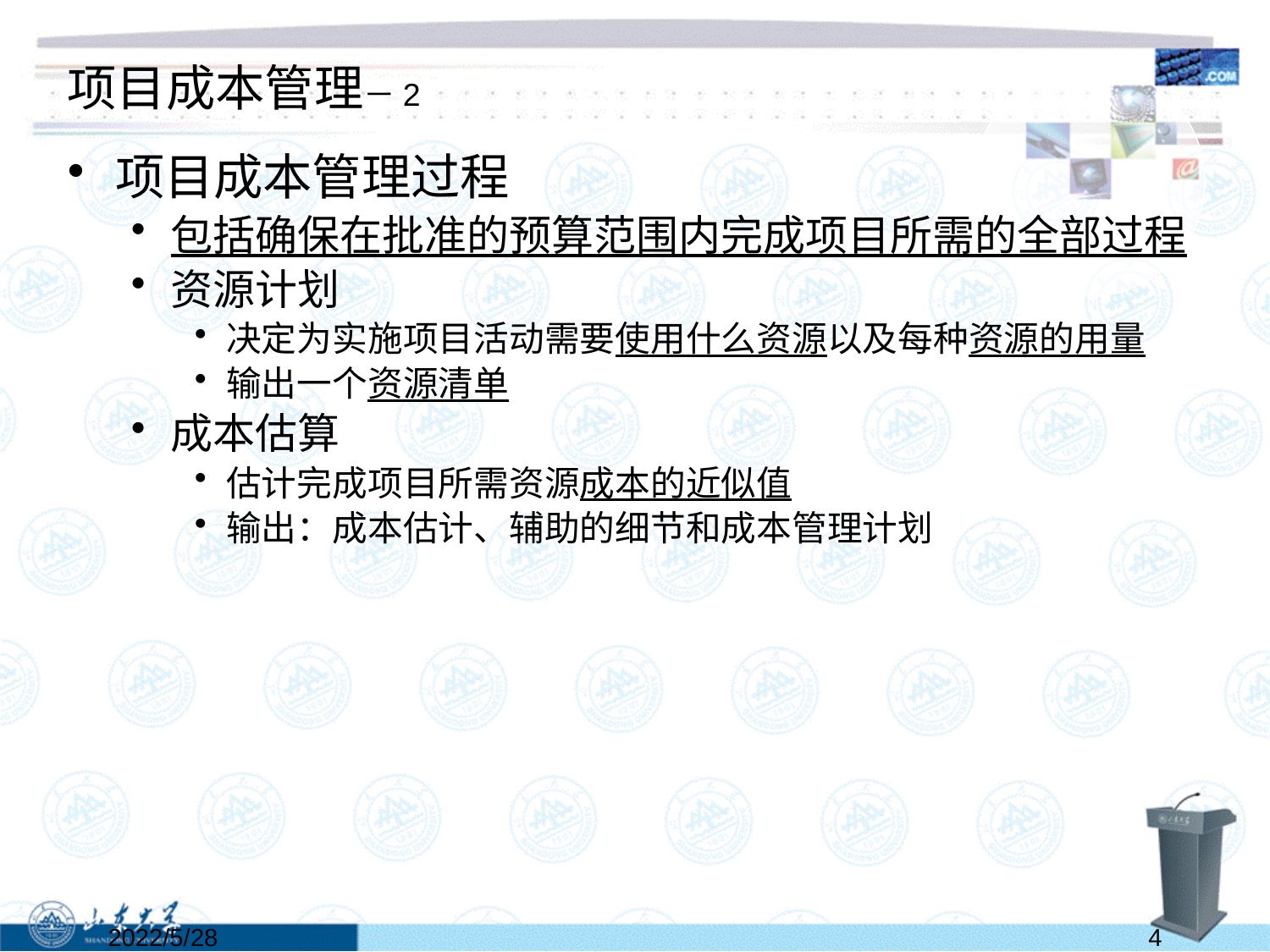

# 项目成本管理－2
项目成本管理过程
包括确保在批准的预算范围内完成项目所需的全部过程
资源计划
决定为实施项目活动需要使用什么资源以及每种资源的用量
输出一个资源清单
成本估算
估计完成项目所需资源成本的近似值
输出：成本估计、辅助的细节和成本管理计划
2022/5/28
4